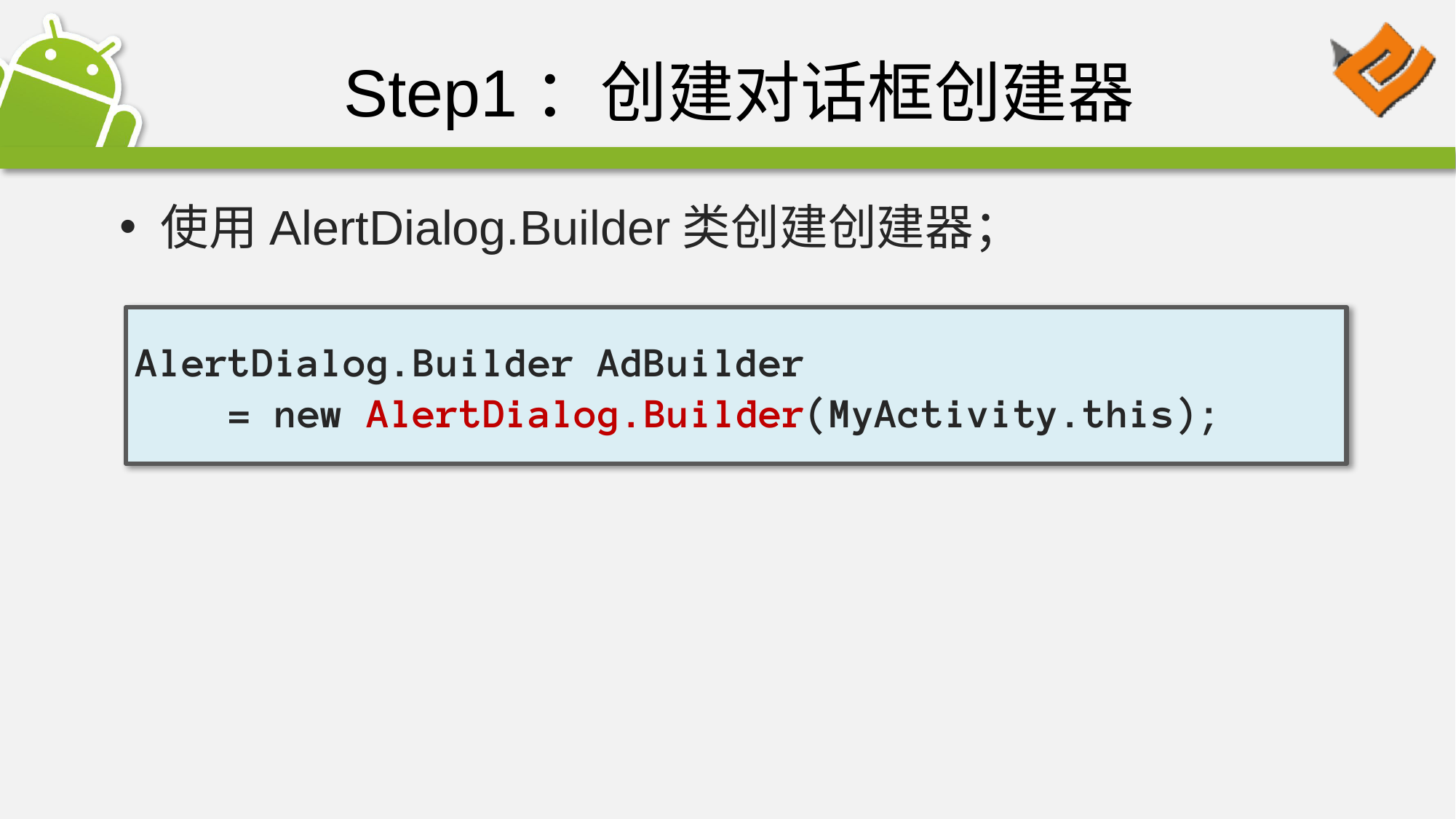

# Step1：创建对话框创建器
使用AlertDialog.Builder类创建创建器；
AlertDialog.Builder AdBuilder
    = new AlertDialog.Builder(MyActivity.this);